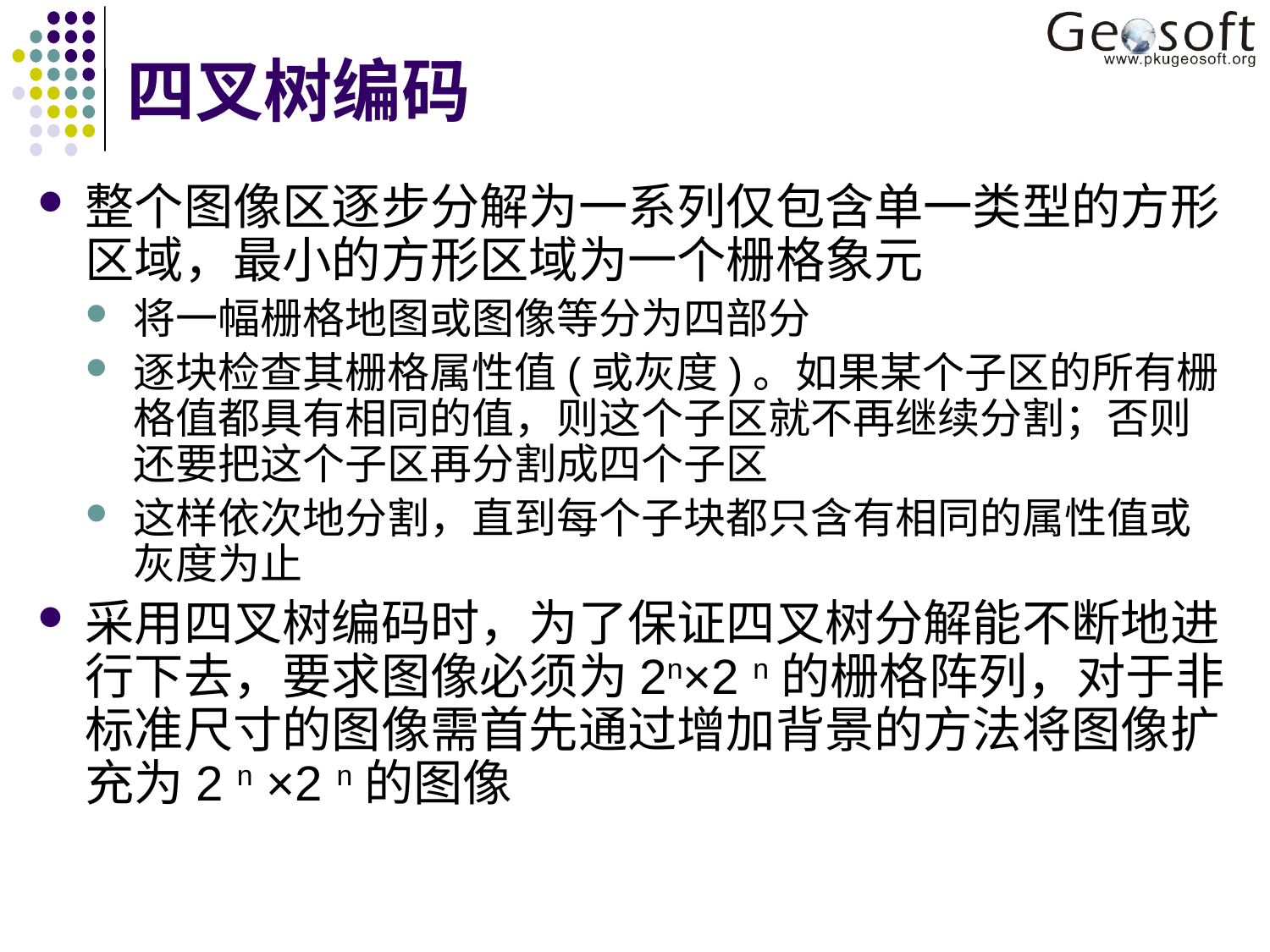

# 四叉树编码
整个图像区逐步分解为一系列仅包含单一类型的方形区域，最小的方形区域为一个栅格象元
将一幅栅格地图或图像等分为四部分
逐块检查其栅格属性值(或灰度)。如果某个子区的所有栅格值都具有相同的值，则这个子区就不再继续分割；否则还要把这个子区再分割成四个子区
这样依次地分割，直到每个子块都只含有相同的属性值或灰度为止
采用四叉树编码时，为了保证四叉树分解能不断地进行下去，要求图像必须为2n×2 n的栅格阵列，对于非标准尺寸的图像需首先通过增加背景的方法将图像扩充为2 n ×2 n的图像